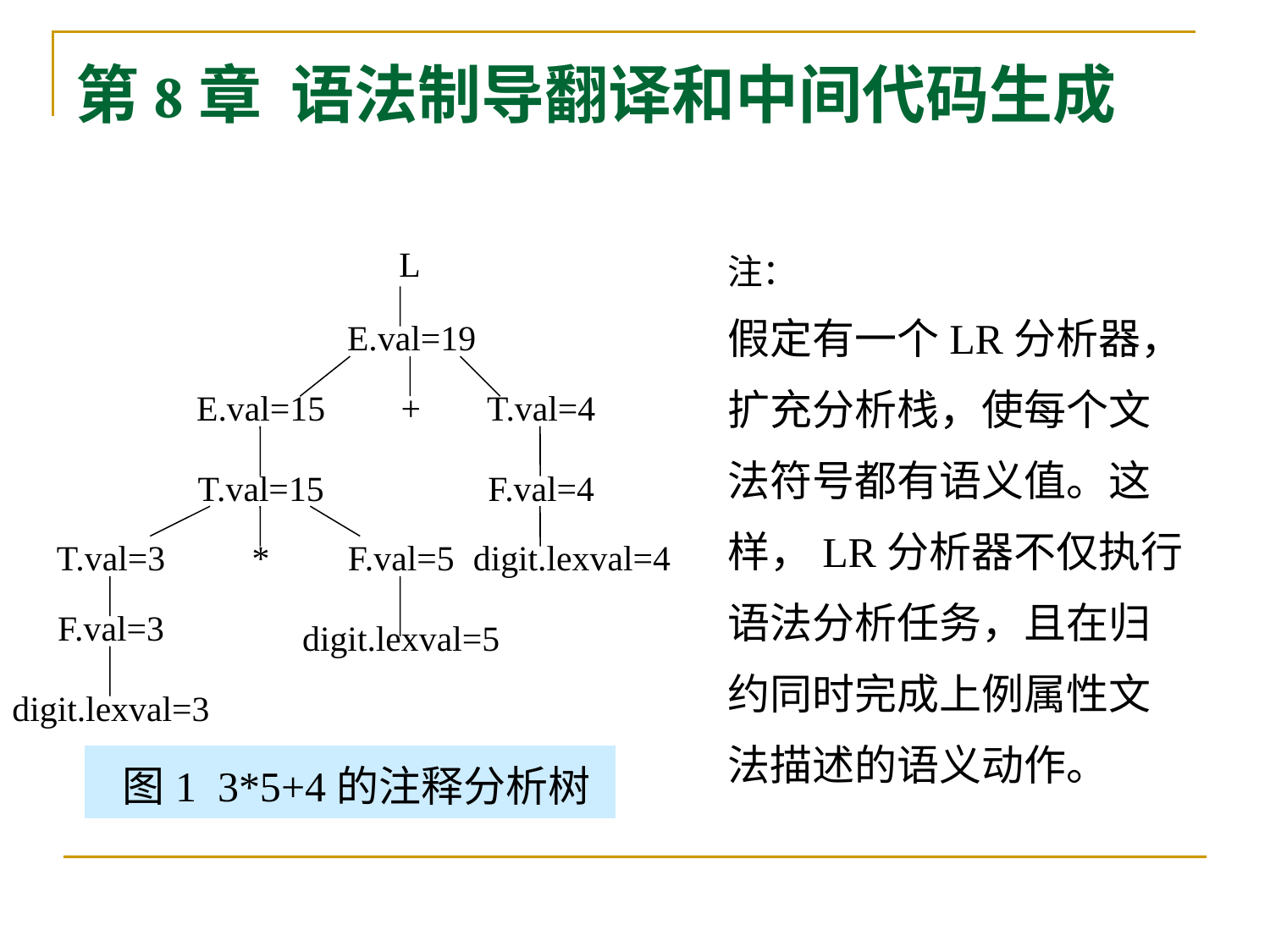

第8章  语法制导翻译和中间代码生成
注：
假定有一个LR分析器，扩充分析栈，使每个文法符号都有语义值。这样，LR分析器不仅执行语法分析任务，且在归约同时完成上例属性文法描述的语义动作。
L

E.val=19

E.val=15
+
T.val=4

T.val=15
F.val=4

T.val=3
*
F.val=5
digit.lexval=4

F.val=3
digit.lexval=5

digit.lexval=3
 图1  3*5+4的注释分析树
14